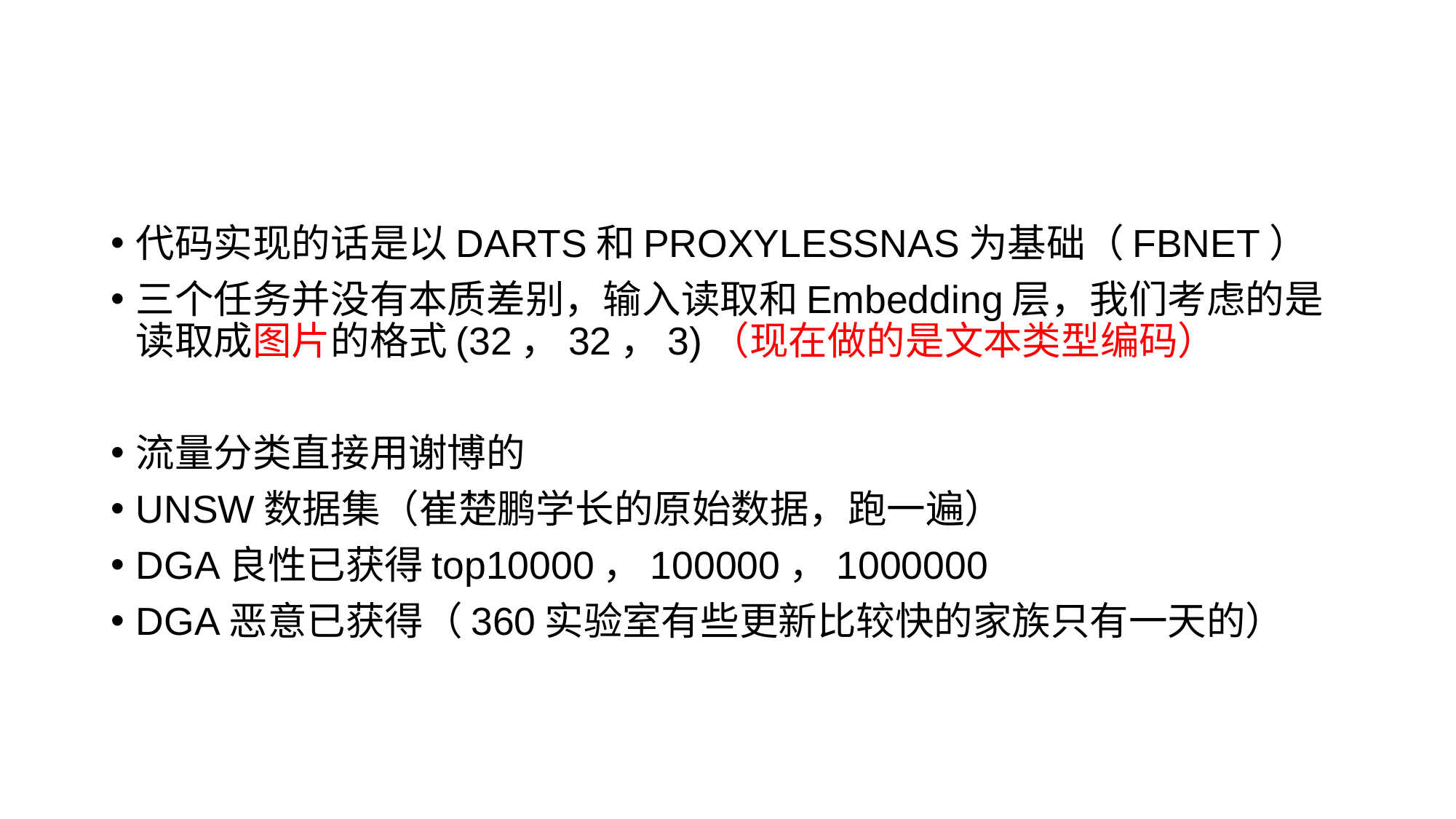

#
代码实现的话是以DARTS和PROXYLESSNAS为基础（FBNET）
三个任务并没有本质差别，输入读取和Embedding层，我们考虑的是读取成图片的格式(32，32，3)（现在做的是文本类型编码）

流量分类直接用谢博的
UNSW数据集（崔楚鹏学长的原始数据，跑一遍）
DGA良性已获得top10000，100000，1000000
DGA恶意已获得（360实验室有些更新比较快的家族只有一天的）